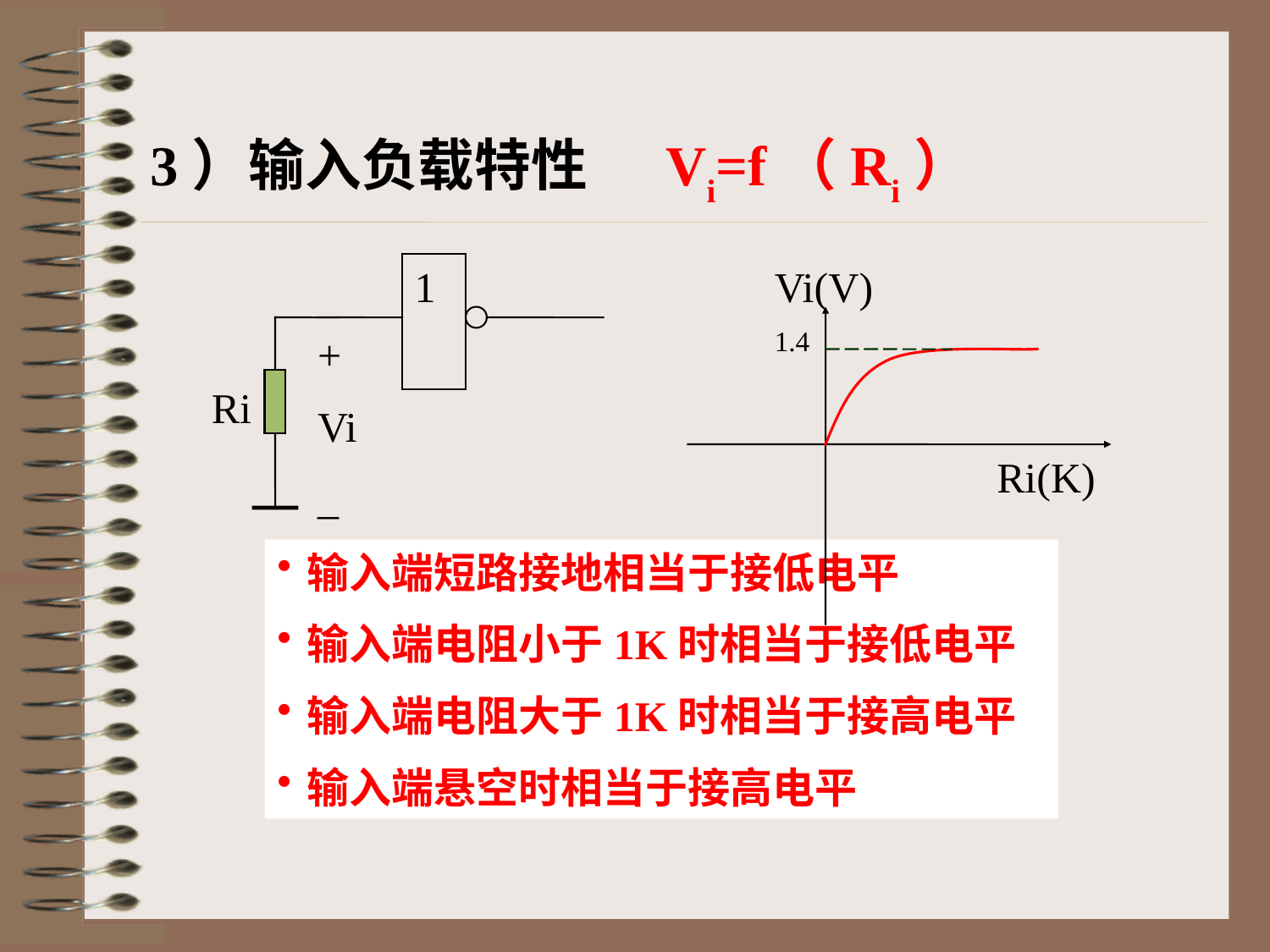

# 3）输入负载特性     Vi=f（Ri）
1

+
Vi
_

Ri

Vi(V)

1.4

Ri(K)
输入端短路接地相当于接低电平
输入端电阻小于1K时相当于接低电平
输入端电阻大于1K时相当于接高电平
输入端悬空时相当于接高电平